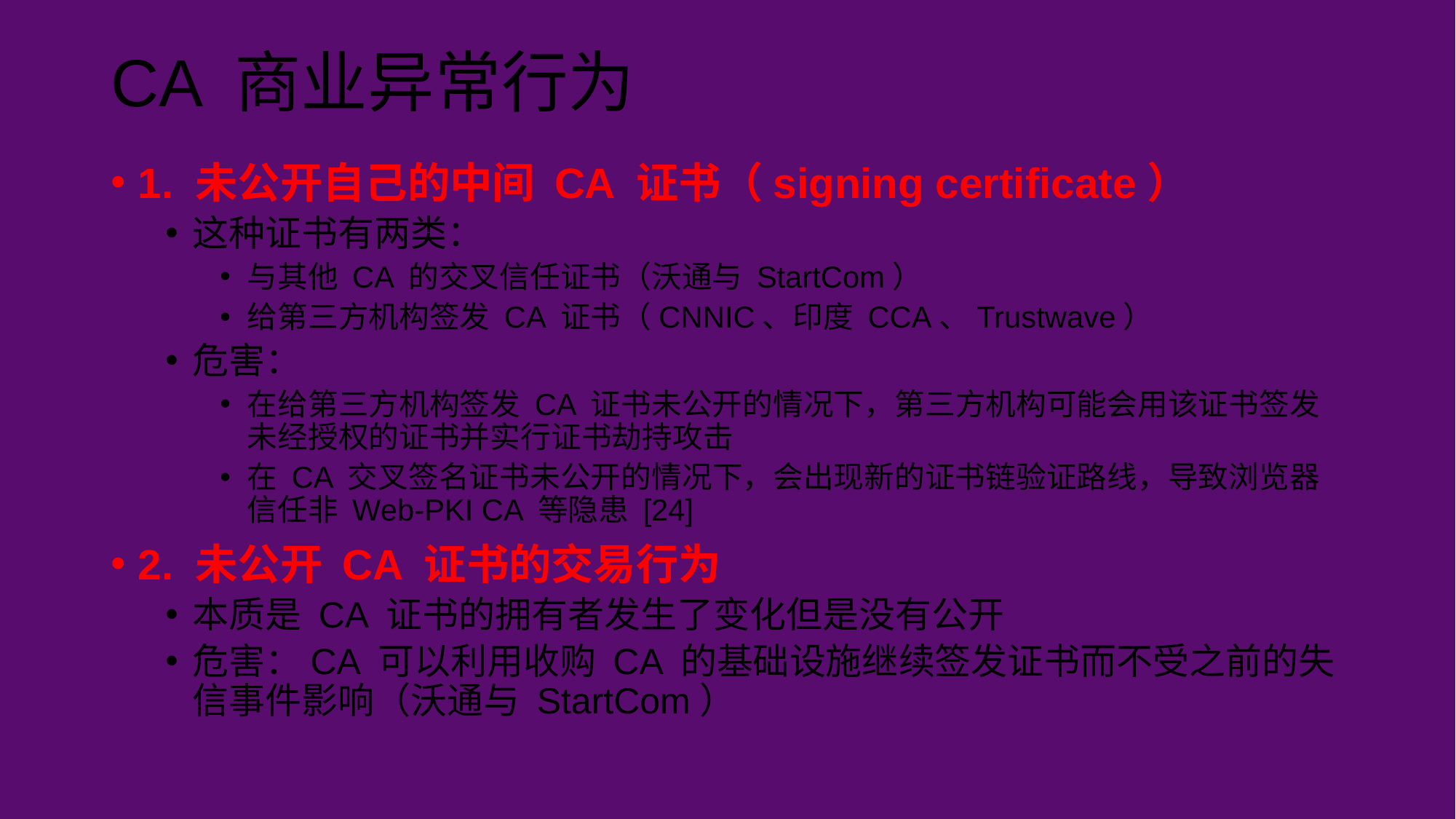

# CA 商业异常行为
1. 未公开自己的中间 CA 证书（signing certificate）
这种证书有两类：
与其他 CA 的交叉信任证书（沃通与 StartCom）
给第三方机构签发 CA 证书（CNNIC、印度 CCA、Trustwave）
危害：
在给第三方机构签发 CA 证书未公开的情况下，第三方机构可能会用该证书签发未经授权的证书并实行证书劫持攻击
在 CA 交叉签名证书未公开的情况下，会出现新的证书链验证路线，导致浏览器信任非 Web-PKI CA 等隐患 [24]
2. 未公开 CA 证书的交易行为
本质是 CA 证书的拥有者发生了变化但是没有公开
危害：CA 可以利用收购 CA 的基础设施继续签发证书而不受之前的失信事件影响（沃通与 StartCom）